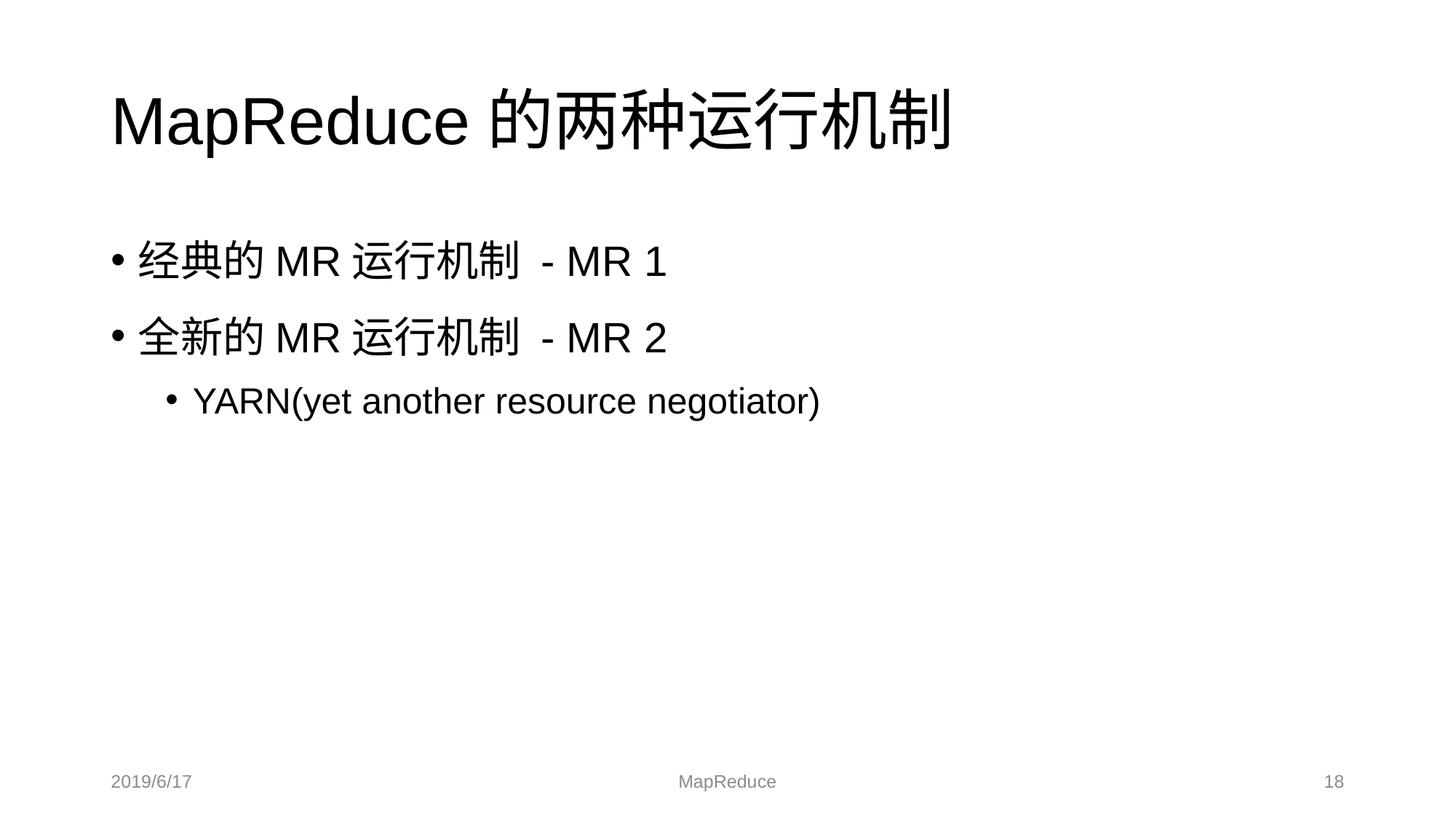

# MapReduce的两种运行机制
经典的MR运行机制 - MR 1
全新的MR运行机制 - MR 2
YARN(yet another resource negotiator)
2019/6/17
MapReduce
18